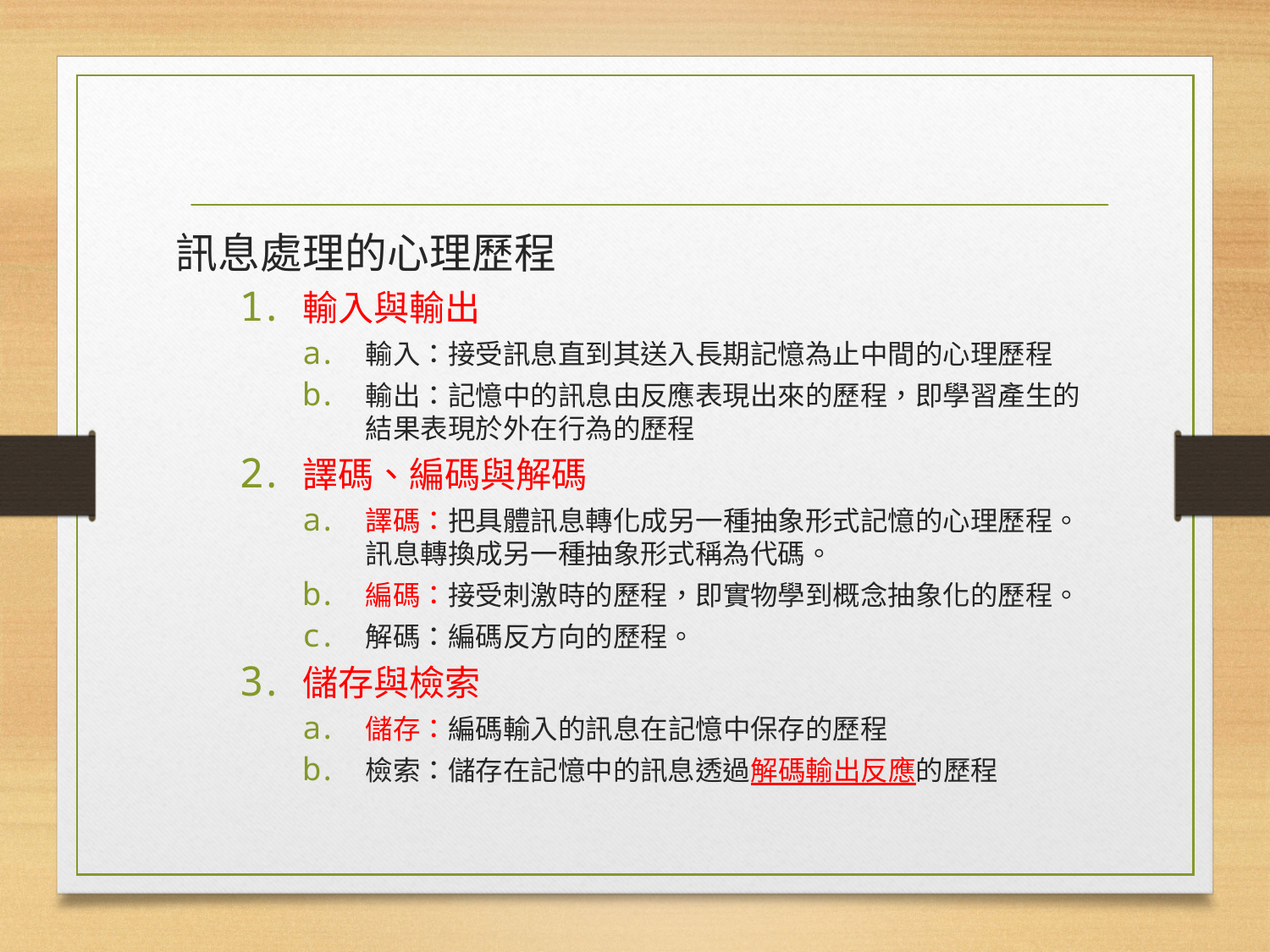

#
訊息處理的心理歷程
輸入與輸出
輸入：接受訊息直到其送入長期記憶為止中間的心理歷程
輸出：記憶中的訊息由反應表現出來的歷程，即學習產生的結果表現於外在行為的歷程
譯碼、編碼與解碼
譯碼：把具體訊息轉化成另一種抽象形式記憶的心理歷程。訊息轉換成另一種抽象形式稱為代碼。
編碼：接受刺激時的歷程，即實物學到概念抽象化的歷程。
解碼：編碼反方向的歷程。
儲存與檢索
儲存：編碼輸入的訊息在記憶中保存的歷程
檢索：儲存在記憶中的訊息透過解碼輸出反應的歷程